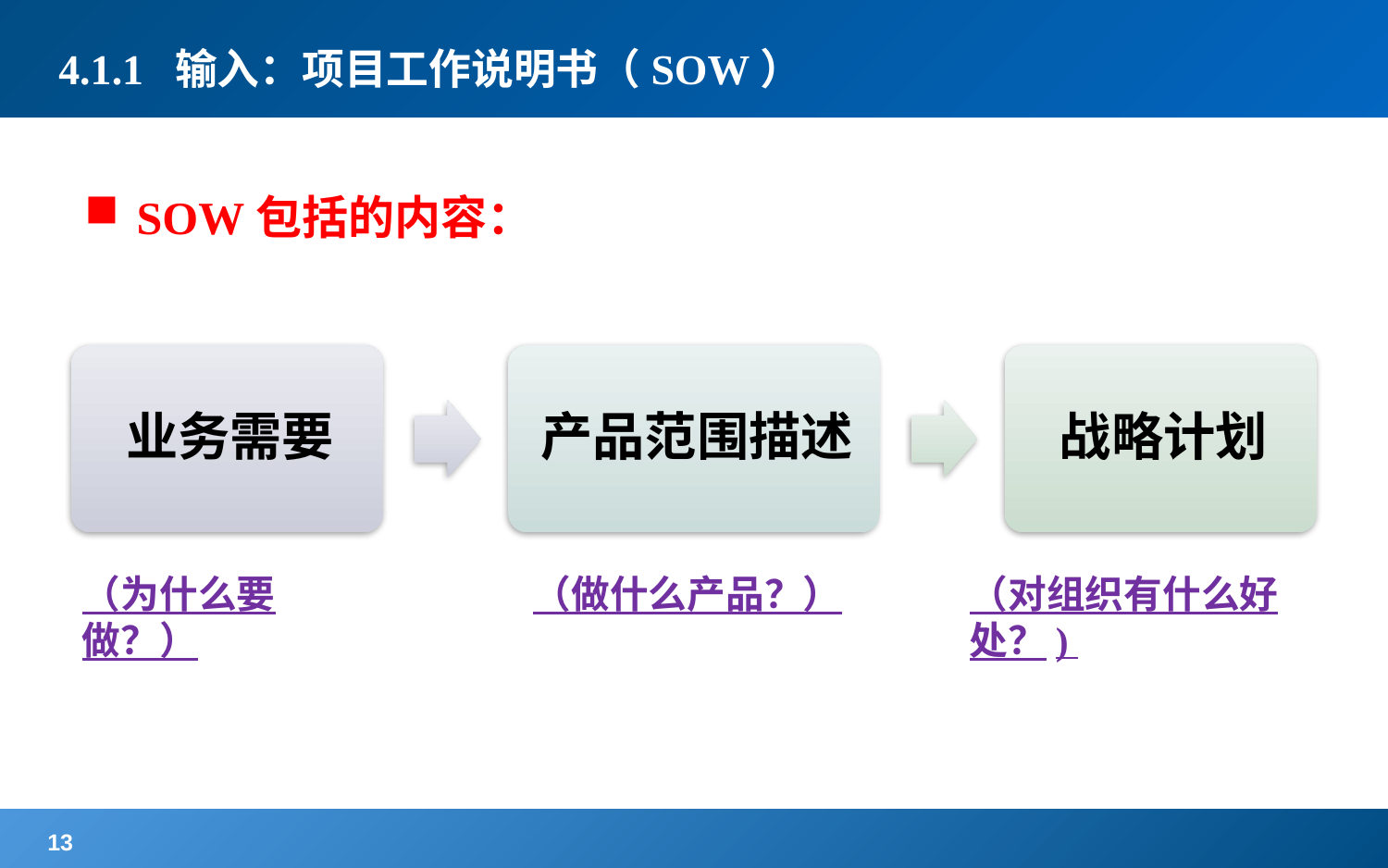

# 4.1.1  输入：项目工作说明书（SOW）
SOW包括的内容：
业务需要

产品范围描述

战略计划
（为什么要做？）
（做什么产品？）
（对组织有什么好处？)